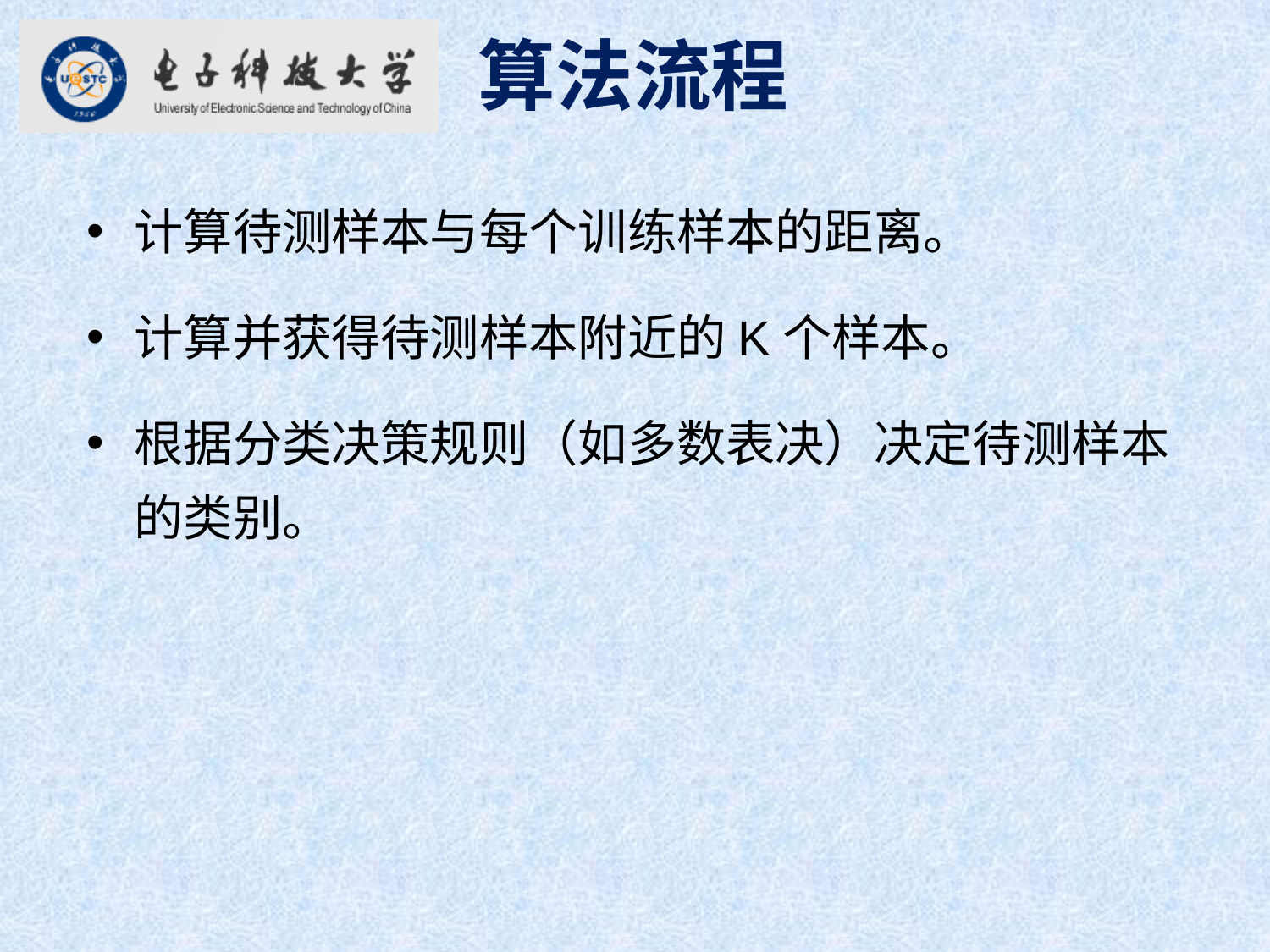

算法流程
计算待测样本与每个训练样本的距离。
计算并获得待测样本附近的K个样本。
根据分类决策规则（如多数表决）决定待测样本的类别。